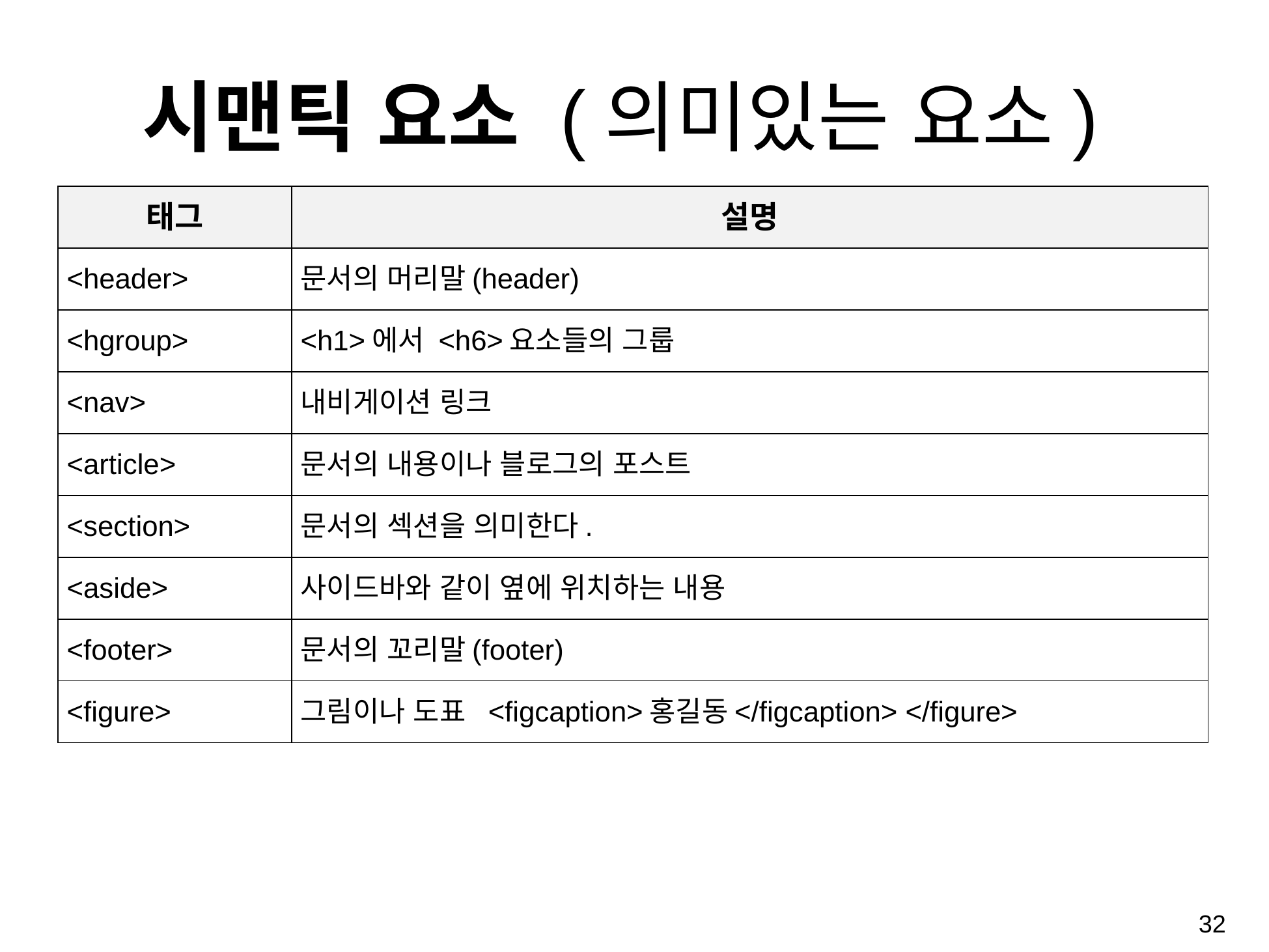

# 시맨틱 요소 (의미있는 요소)
| 태그 | 설명 |
| --- | --- |
| <header> | 문서의 머리말(header) |
| <hgroup> | <h1>에서 <h6>요소들의 그룹 |
| <nav> | 내비게이션 링크 |
| <article> | 문서의 내용이나 블로그의 포스트 |
| <section> | 문서의 섹션을 의미한다. |
| <aside> | 사이드바와 같이 옆에 위치하는 내용 |
| <footer> | 문서의 꼬리말(footer) |
| <figure> | 그림이나 도표 <figcaption>홍길동</figcaption> </figure> |
32